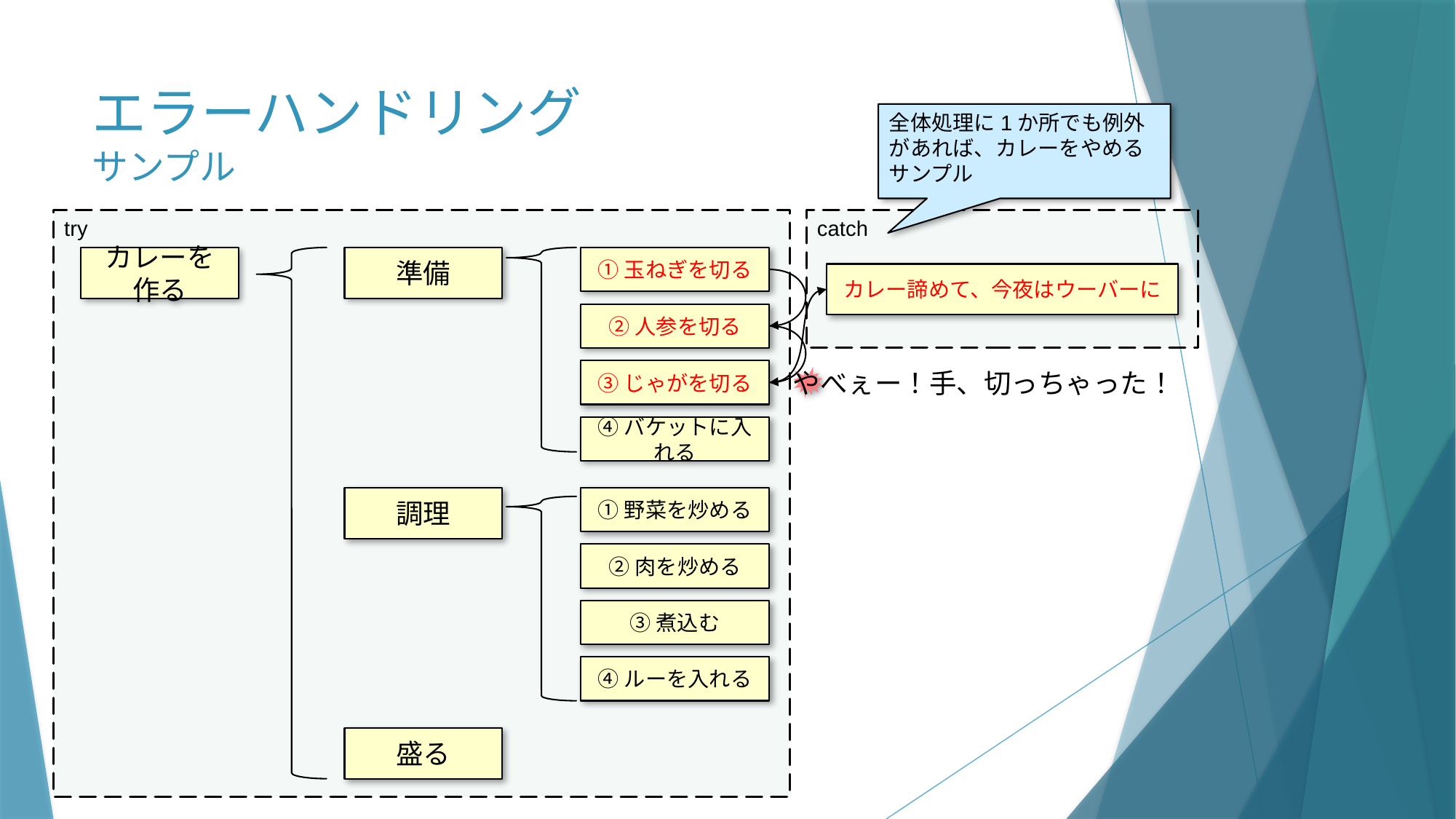

# エラーハンドリング サンプル
全体処理に1か所でも例外があれば、カレーをやめるサンプル
try
catch
カレーを作る

準備

①玉ねぎを切る
カレー諦めて、今夜はウーバーに
②人参を切る
③じゃがを切る
やべぇー！手、切っちゃった！

④バケットに入れる
調理
①野菜を炒める

②肉を炒める
③煮込む
④ルーを入れる
盛る